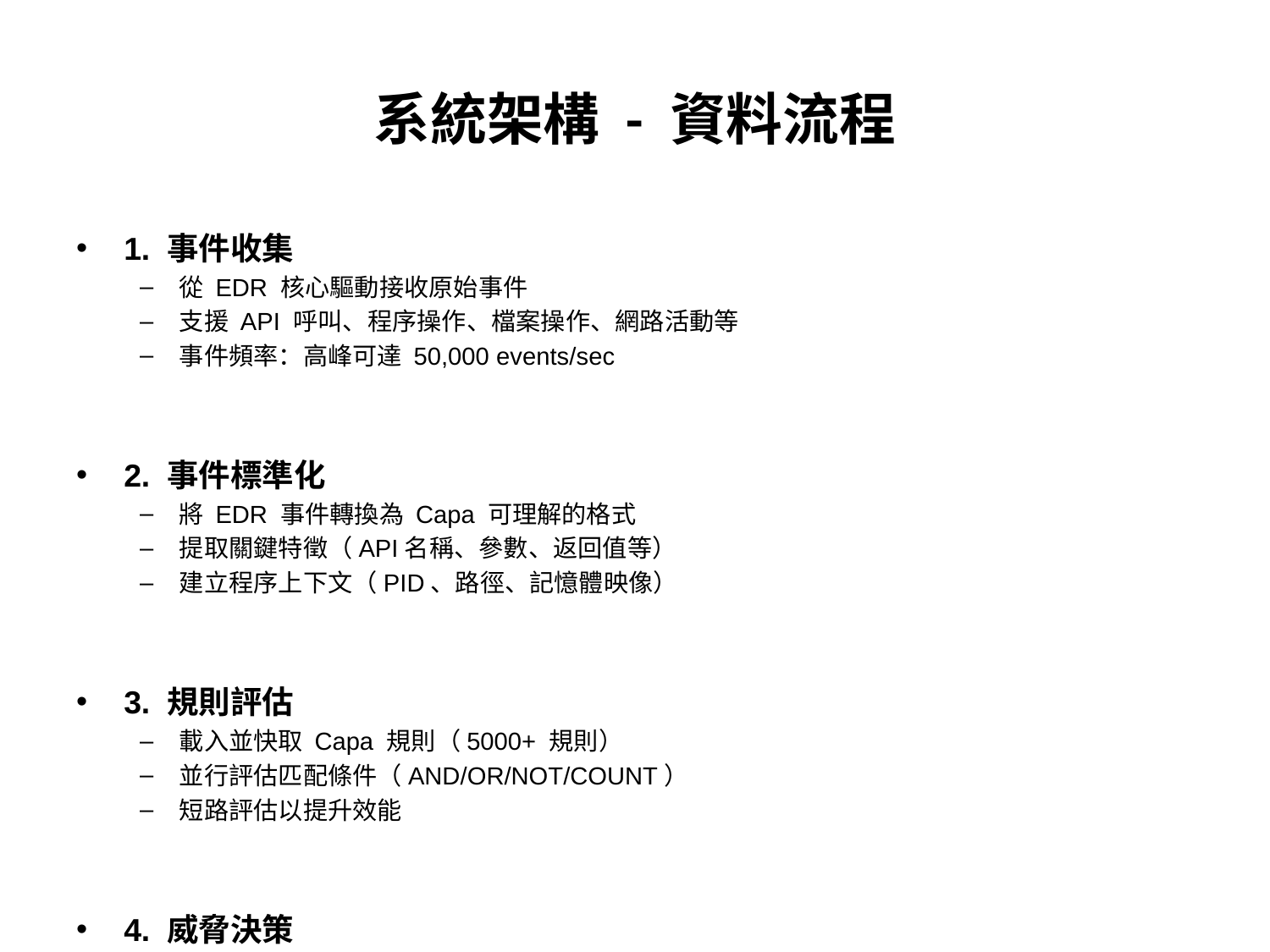

# 系統架構 - 資料流程
1. 事件收集
從 EDR 核心驅動接收原始事件
支援 API 呼叫、程序操作、檔案操作、網路活動等
事件頻率：高峰可達 50,000 events/sec

2. 事件標準化
將 EDR 事件轉換為 Capa 可理解的格式
提取關鍵特徵（API名稱、參數、返回值等）
建立程序上下文（PID、路徑、記憶體映像）

3. 規則評估
載入並快取 Capa 規則（5000+ 規則）
並行評估匹配條件（AND/OR/NOT/COUNT）
短路評估以提升效能

4. 威脅決策
計算威脅分數（0-100）
選擇響應策略（Kill/Block/Suspend/Monitor/Quarantine）
考慮白名單和組織例外

5. 執行響應
根據策略執行阻擋動作
記錄完整的操作日誌
生成告警並傳送至 SIEM